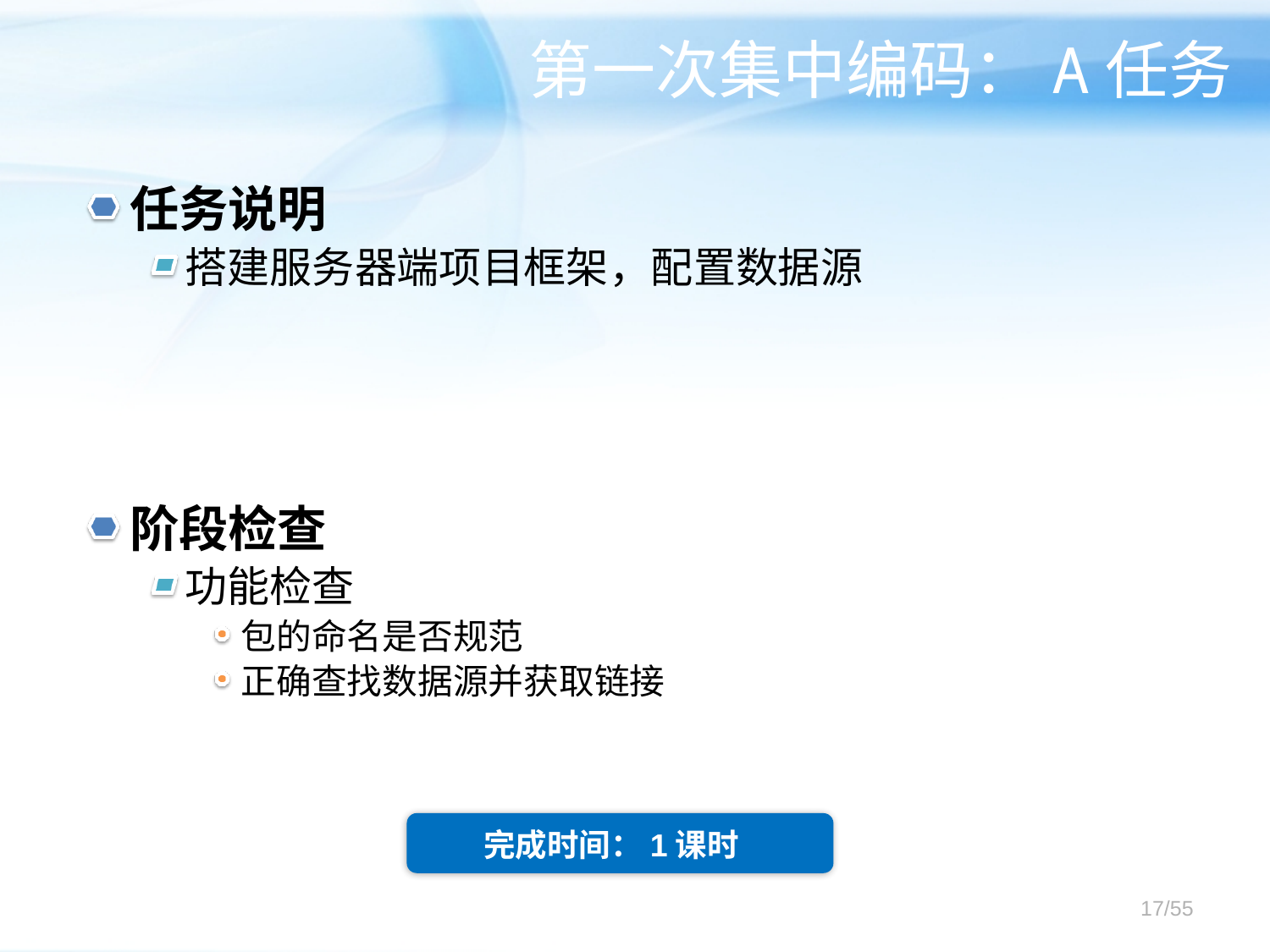

# 第一次集中编码：A任务
任务说明
搭建服务器端项目框架，配置数据源

阶段检查
功能检查
包的命名是否规范
正确查找数据源并获取链接

完成时间：1课时
17/55